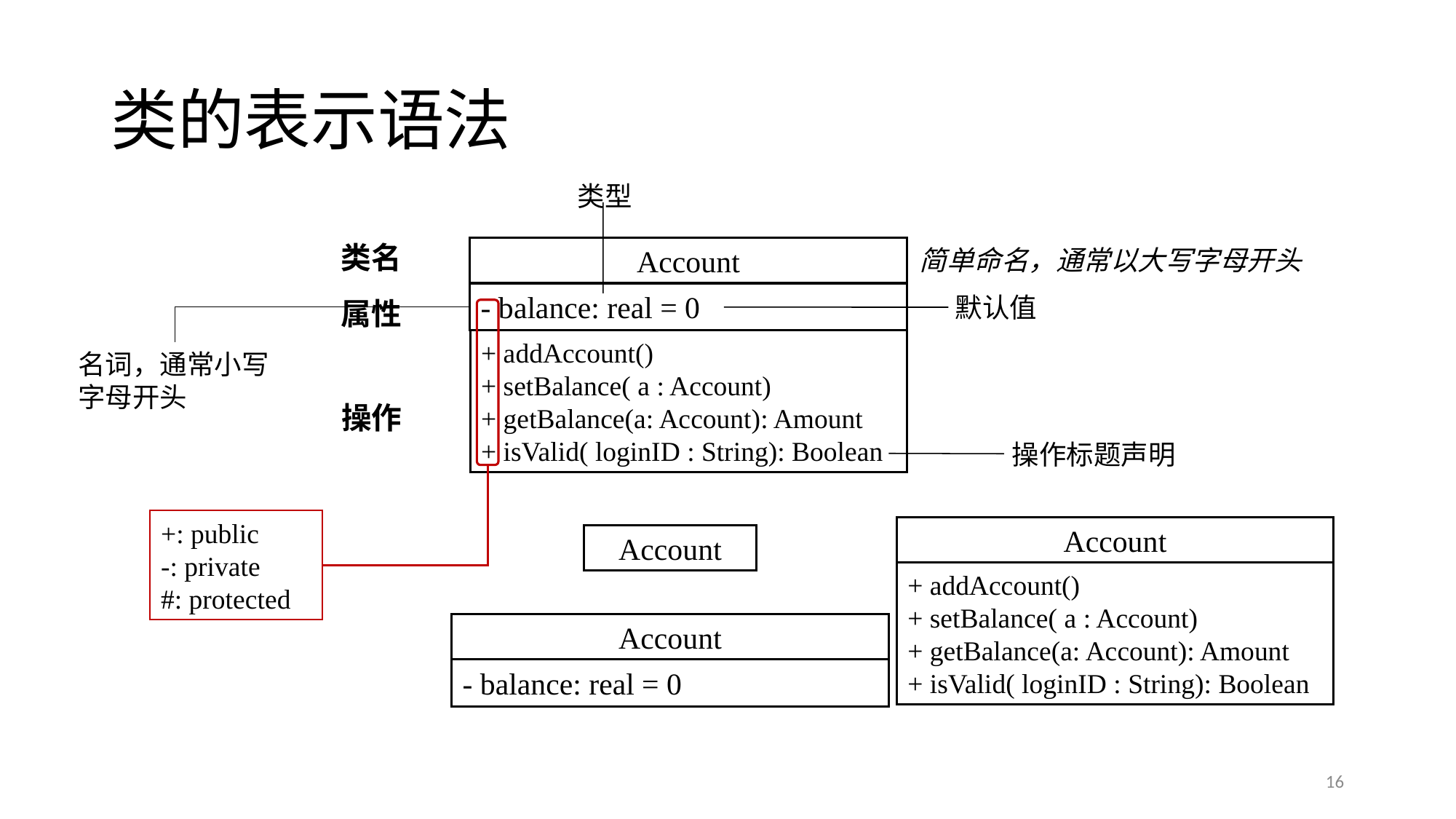

# 类的表示语法
类型

类名
Account
简单命名，通常以大写字母开头
- balance: real = 0
默认值
属性

+ addAccount()
+ setBalance( a : Account)
+ getBalance(a: Account): Amount
+ isValid( loginID : String): Boolean
名词，通常小写字母开头
操作
操作标题声明

+: public
-: private
#: protected
Account
Account
+ addAccount()
+ setBalance( a : Account)
+ getBalance(a: Account): Amount
+ isValid( loginID : String): Boolean
Account
- balance: real = 0
16